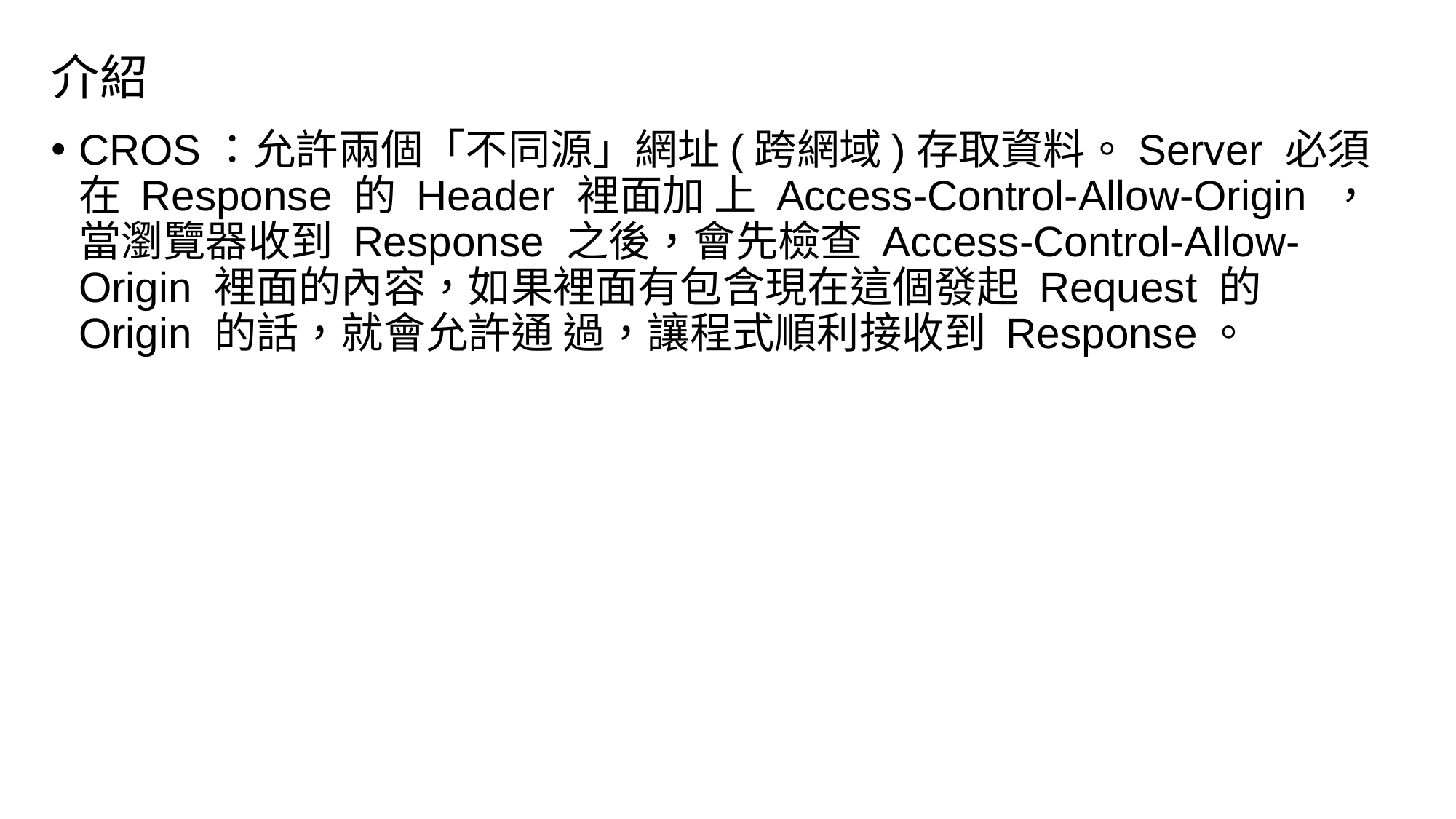

# 介紹
CROS：允許兩個「不同源」網址(跨網域)存取資料。Server 必須在 Response 的 Header 裡⾯加 上 Access-Control-Allow-Origin ，當瀏覽器收到 Response 之後，會先檢查 Access-Control-Allow-Origin 裡⾯的內容，如果裡⾯有包含現在這個發起 Request 的 Origin 的話，就會允許通 過，讓程式順利接收到 Response。